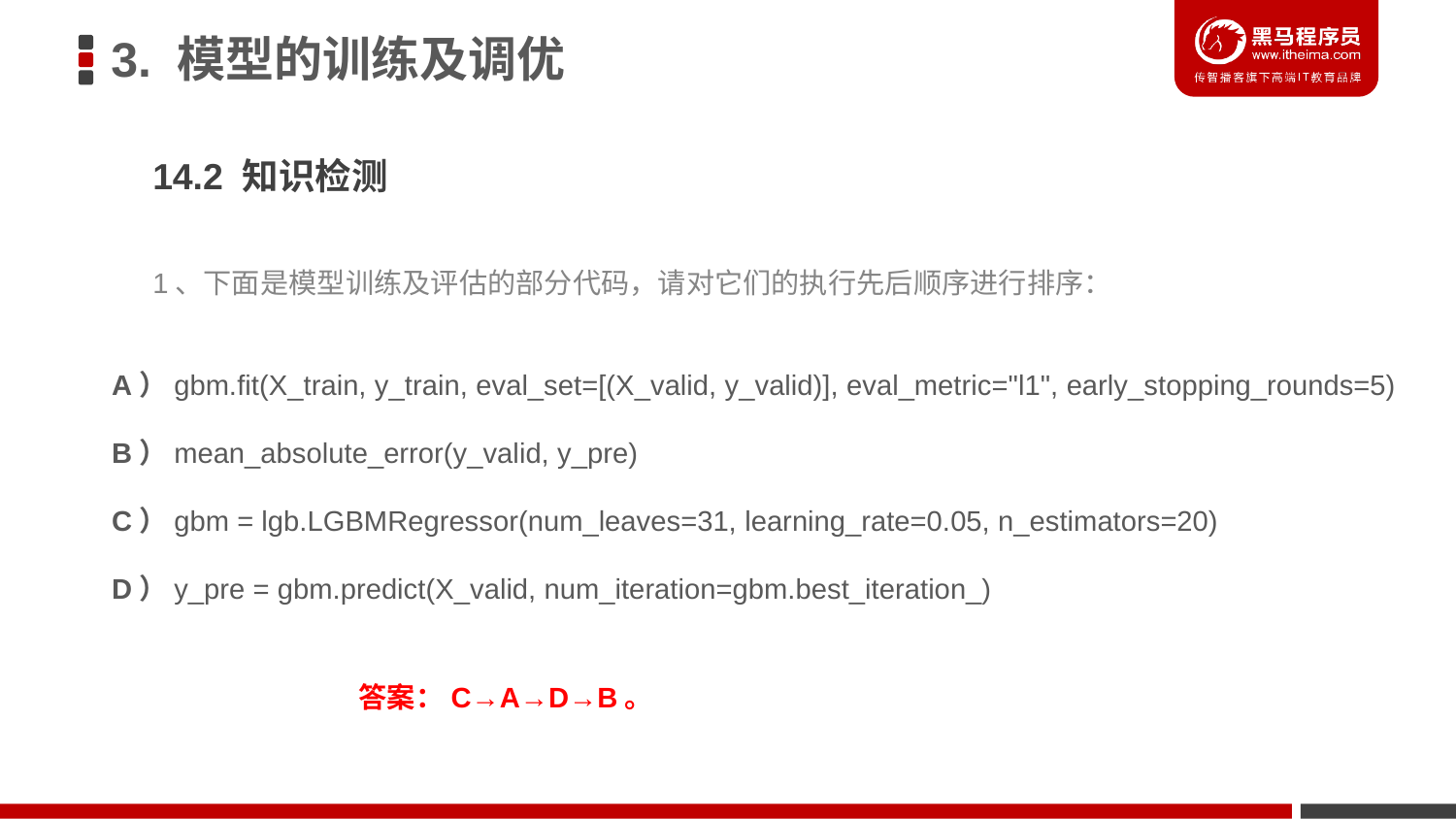

3. 模型的训练及调优
14.2 知识检测
1、下面是模型训练及评估的部分代码，请对它们的执行先后顺序进行排序：
A）gbm.fit(X_train, y_train, eval_set=[(X_valid, y_valid)], eval_metric="l1", early_stopping_rounds=5)

B）mean_absolute_error(y_valid, y_pre)

C）gbm = lgb.LGBMRegressor(num_leaves=31, learning_rate=0.05, n_estimators=20)

D）y_pre = gbm.predict(X_valid, num_iteration=gbm.best_iteration_)
答案：C→A→D→B。